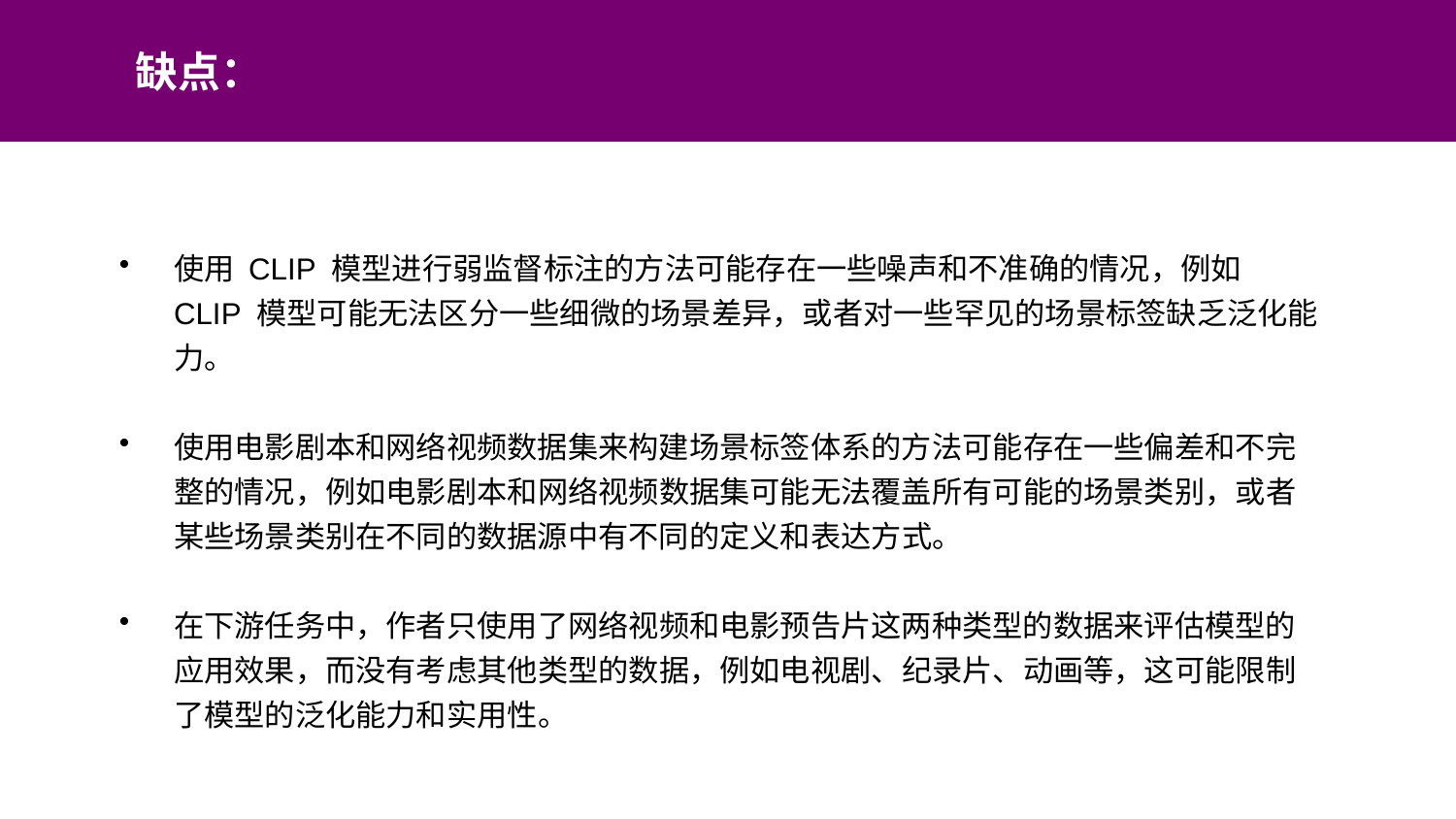

缺点：
使用 CLIP 模型进行弱监督标注的方法可能存在一些噪声和不准确的情况，例如 CLIP 模型可能无法区分一些细微的场景差异，或者对一些罕见的场景标签缺乏泛化能力。

使用电影剧本和网络视频数据集来构建场景标签体系的方法可能存在一些偏差和不完整的情况，例如电影剧本和网络视频数据集可能无法覆盖所有可能的场景类别，或者某些场景类别在不同的数据源中有不同的定义和表达方式。

在下游任务中，作者只使用了网络视频和电影预告片这两种类型的数据来评估模型的应用效果，而没有考虑其他类型的数据，例如电视剧、纪录片、动画等，这可能限制了模型的泛化能力和实用性。